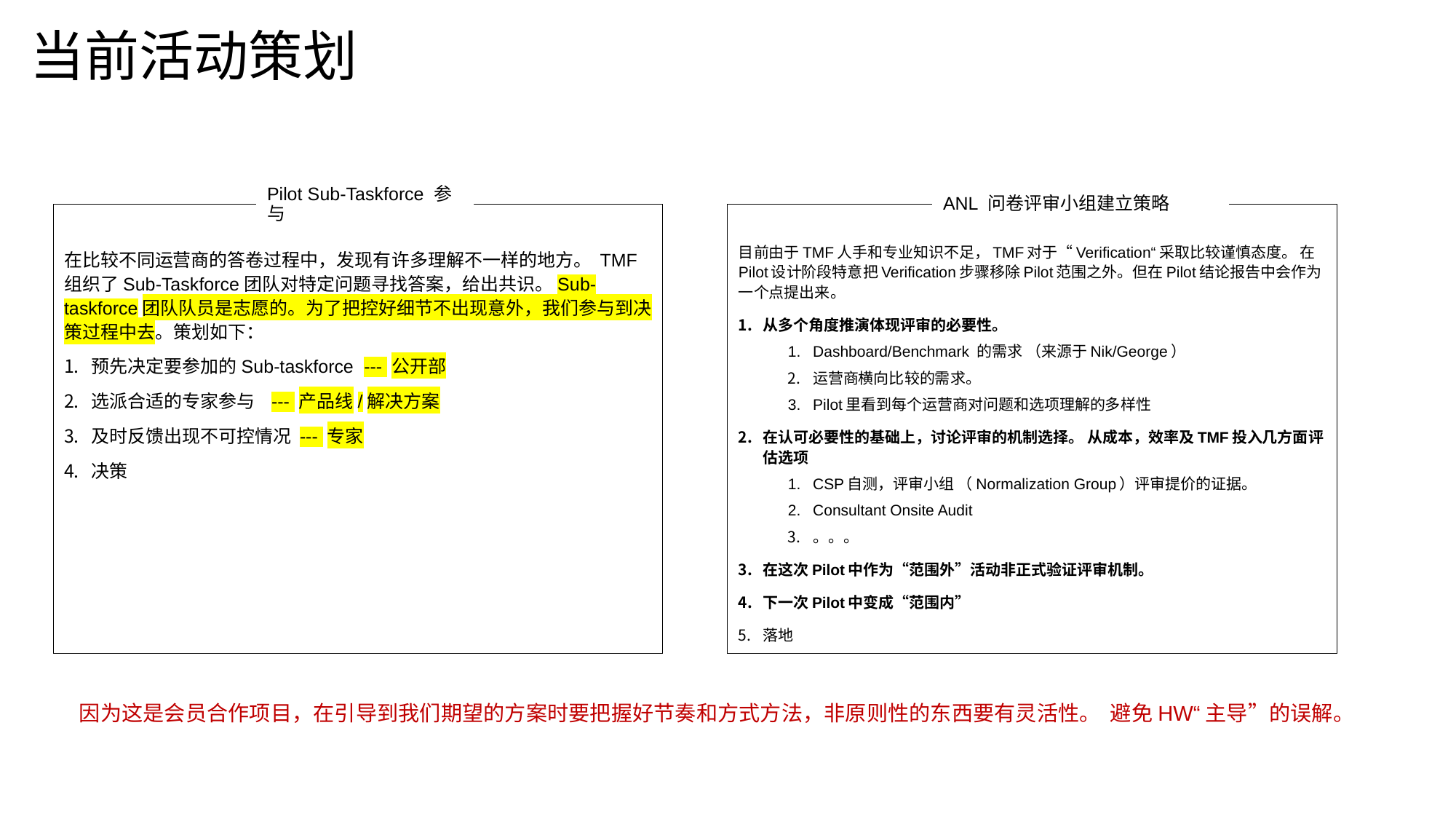

# 当前活动策划
ANL 问卷评审小组建立策略
Pilot Sub-Taskforce 参与

在比较不同运营商的答卷过程中，发现有许多理解不一样的地方。 TMF组织了Sub-Taskforce团队对特定问题寻找答案，给出共识。Sub-taskforce团队队员是志愿的。为了把控好细节不出现意外，我们参与到决策过程中去。策划如下：
预先决定要参加的Sub-taskforce  --- 公开部
选派合适的专家参与   --- 产品线/解决方案
及时反馈出现不可控情况 --- 专家
决策

目前由于TMF人手和专业知识不足，TMF对于“Verification“采取比较谨慎态度。 在Pilot设计阶段特意把Verification步骤移除Pilot范围之外。但在Pilot结论报告中会作为一个点提出来。
从多个角度推演体现评审的必要性。
Dashboard/Benchmark 的需求 （来源于Nik/George）
运营商横向比较的需求。
Pilot里看到每个运营商对问题和选项理解的多样性
在认可必要性的基础上，讨论评审的机制选择。 从成本，效率及TMF投入几方面评估选项
CSP自测，评审小组 （Normalization Group）评审提价的证据。
Consultant Onsite Audit
。。。
在这次Pilot中作为“范围外”活动非正式验证评审机制。
下一次Pilot中变成“范围内”
落地

因为这是会员合作项目，在引导到我们期望的方案时要把握好节奏和方式方法，非原则性的东西要有灵活性。  避免HW“主导”的误解。